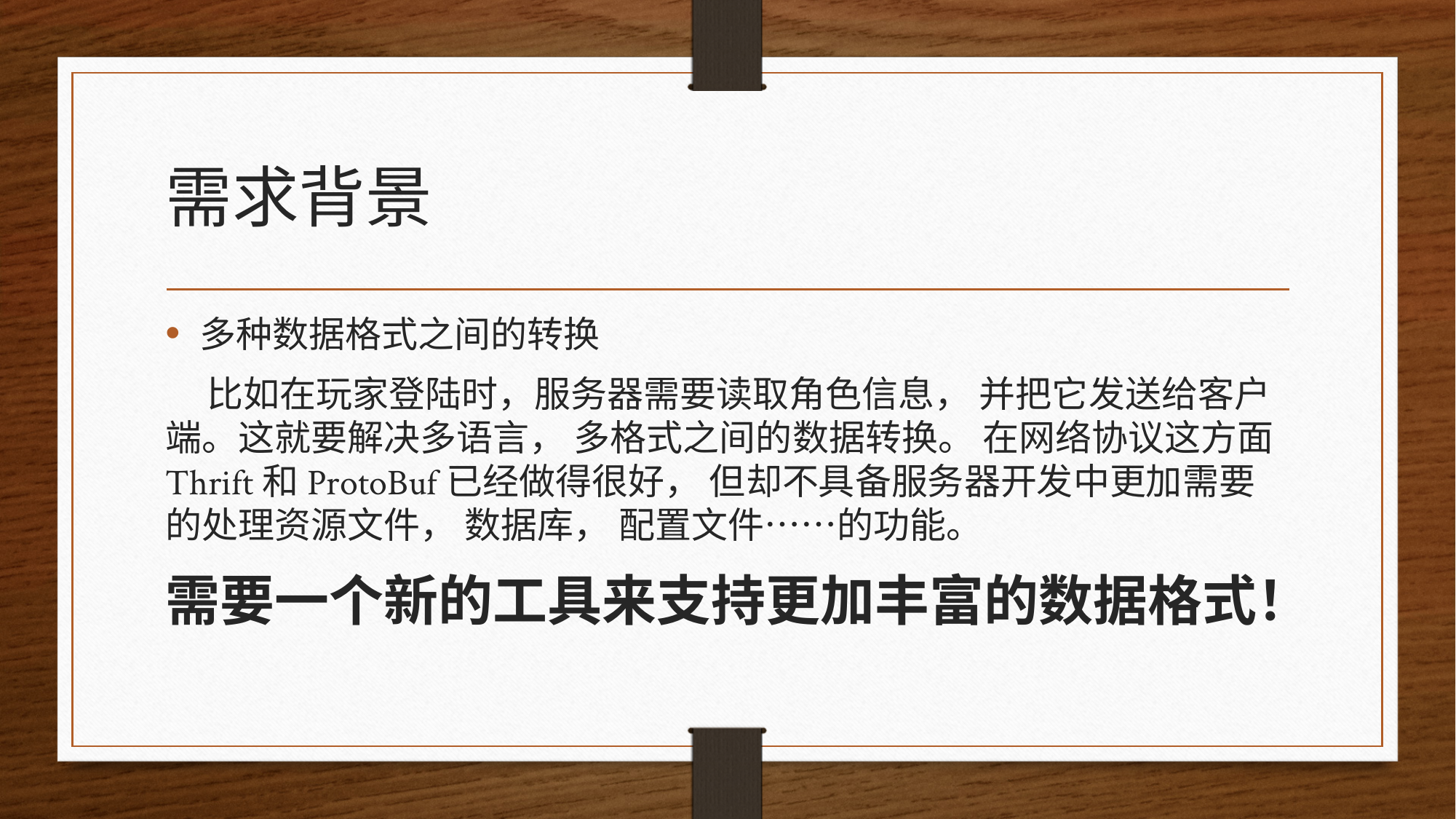

# 需求背景
多种数据格式之间的转换
    比如在玩家登陆时，服务器需要读取角色信息， 并把它发送给客户端。这就要解决多语言， 多格式之间的数据转换。 在网络协议这方面Thrift和ProtoBuf已经做得很好， 但却不具备服务器开发中更加需要的处理资源文件， 数据库， 配置文件……的功能。
需要一个新的工具来支持更加丰富的数据格式！